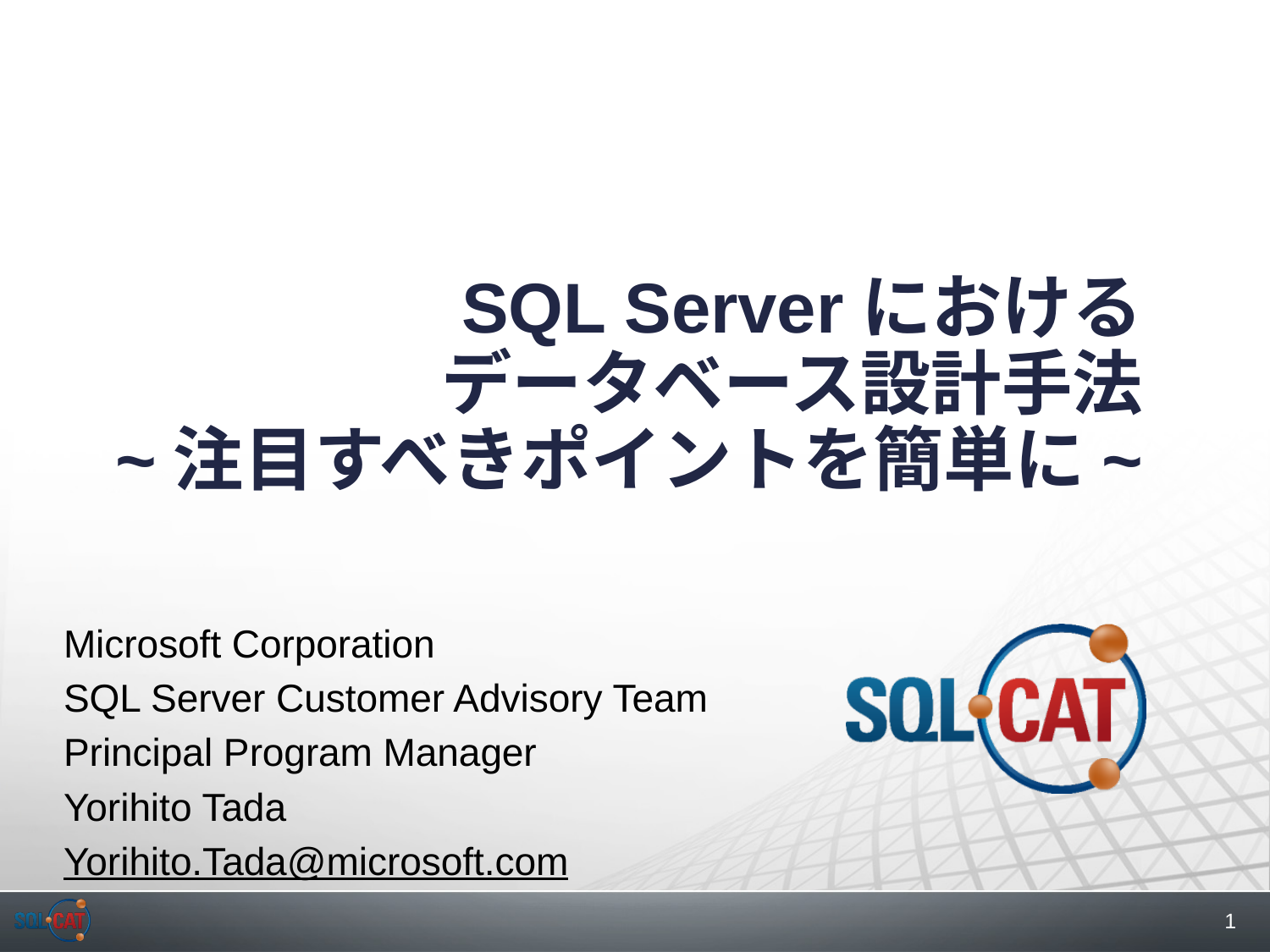

# SQL Serverにおける データベース設計手法 ~注目すべきポイントを簡単に~
Microsoft Corporation
SQL Server Customer Advisory Team
Principal Program Manager
Yorihito Tada
Yorihito.Tada@microsoft.com